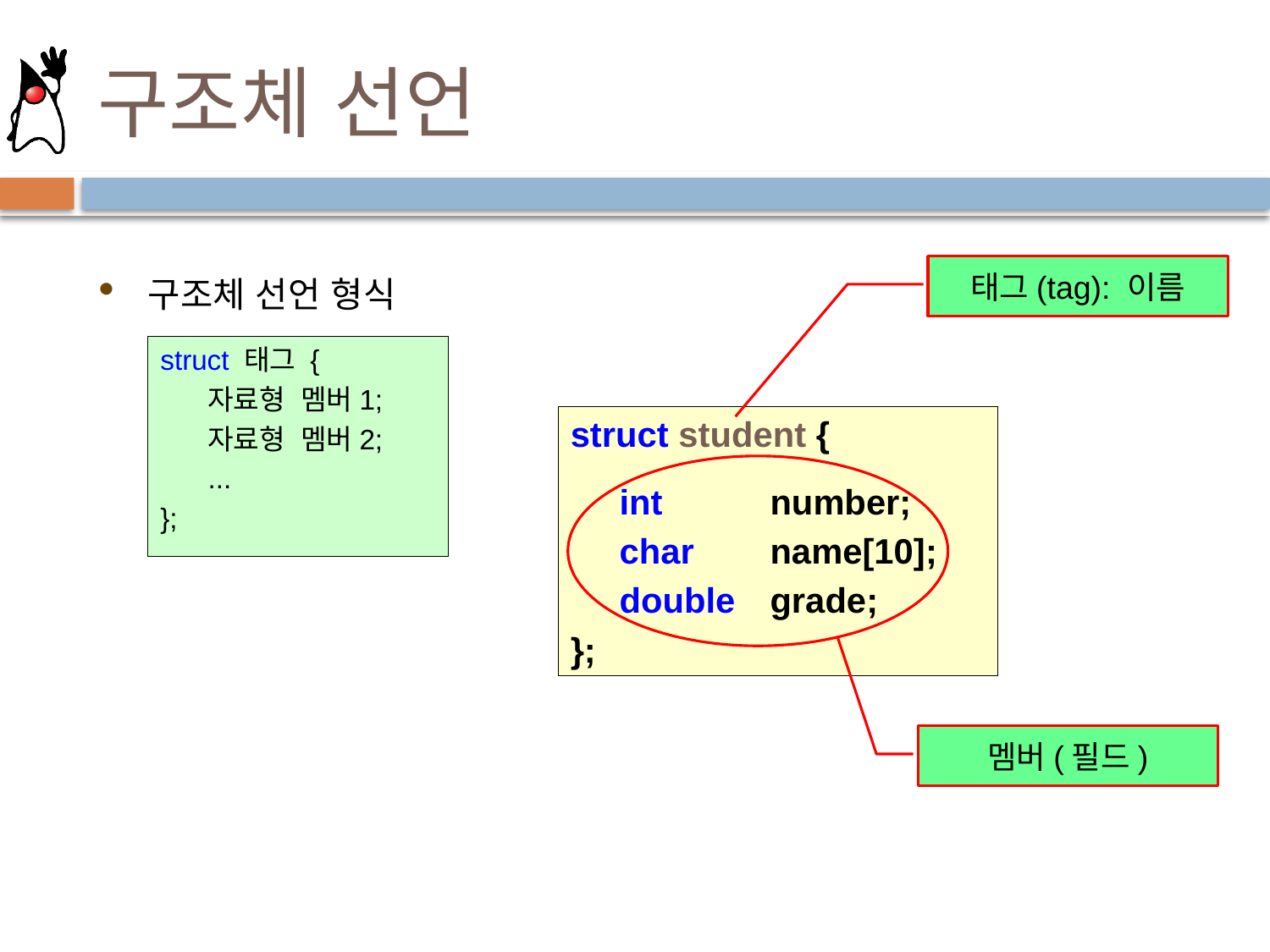

# 구조체 선언
태그(tag): 이름
구조체 선언 형식
struct 태그 {
	자료형  멤버1;
	자료형  멤버2;
	...
};
struct student {
	int			number;
	char		name[10];
	double	grade;
};

멤버(필드)